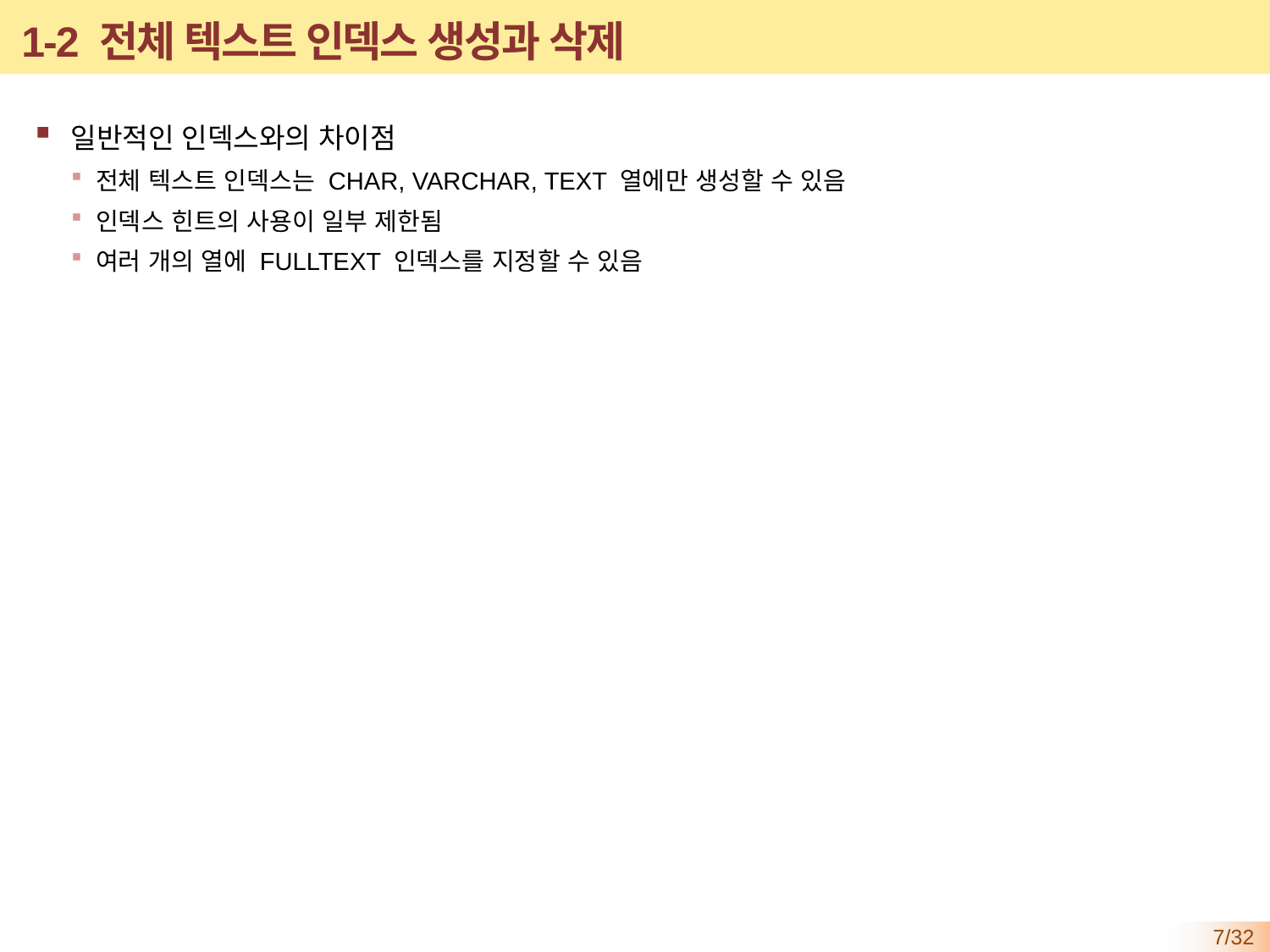

# 1-2 전체 텍스트 인덱스 생성과 삭제
일반적인 인덱스와의 차이점
전체 텍스트 인덱스는 CHAR, VARCHAR, TEXT 열에만 생성할 수 있음
인덱스 힌트의 사용이 일부 제한됨
여러 개의 열에 FULLTEXT 인덱스를 지정할 수 있음